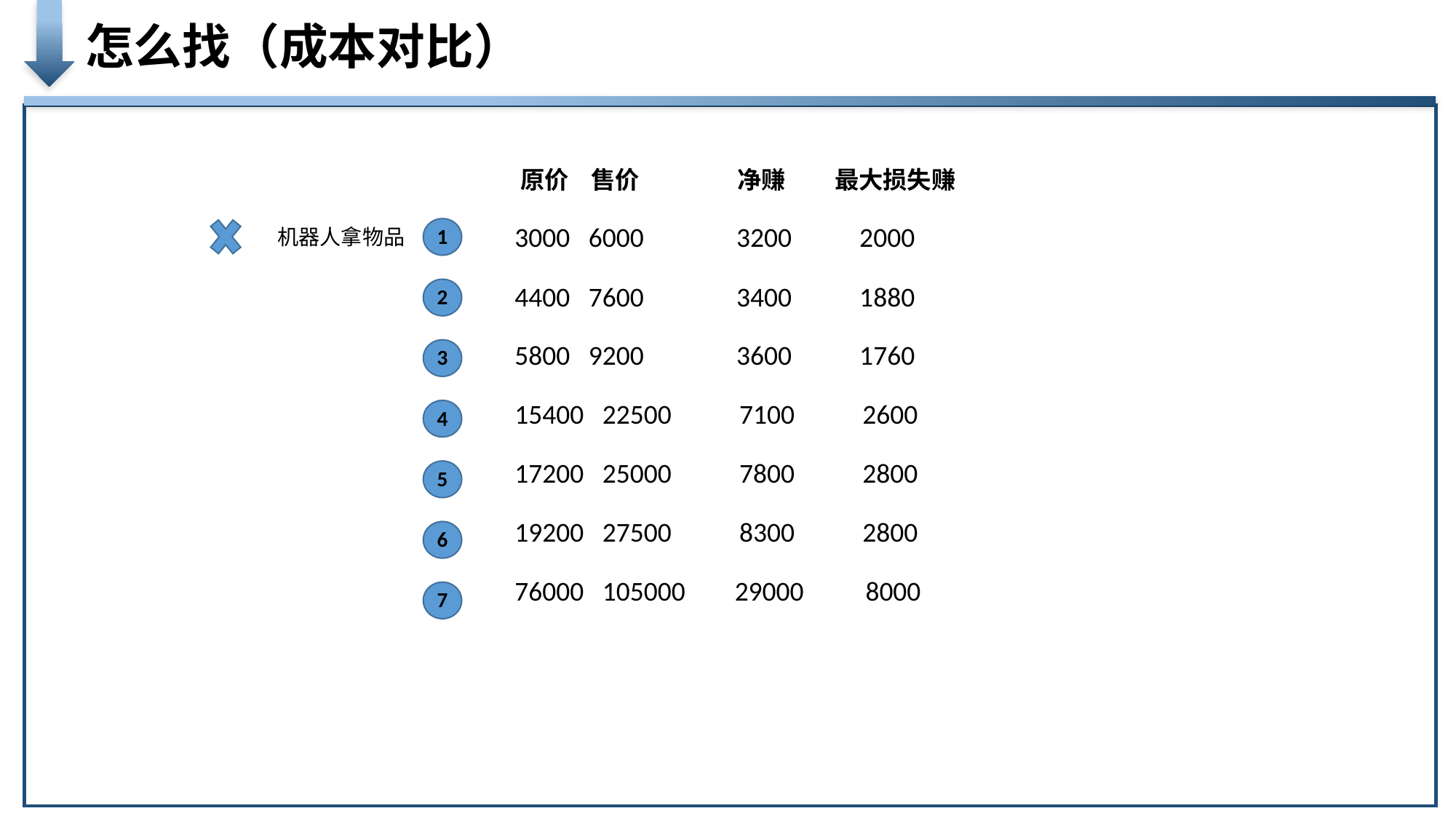

怎么找（成本对比）

    原价    售价                  净赚         最大损失赚

1

机器人拿物品
3000   6000               3200           2000

4400   7600               3400           1880

5800   9200               3600           1760

15400   22500           7100           2600

17200   25000           7800           2800

19200   27500           8300           2800

76000   105000        29000          8000
2

3

4

5

6

7